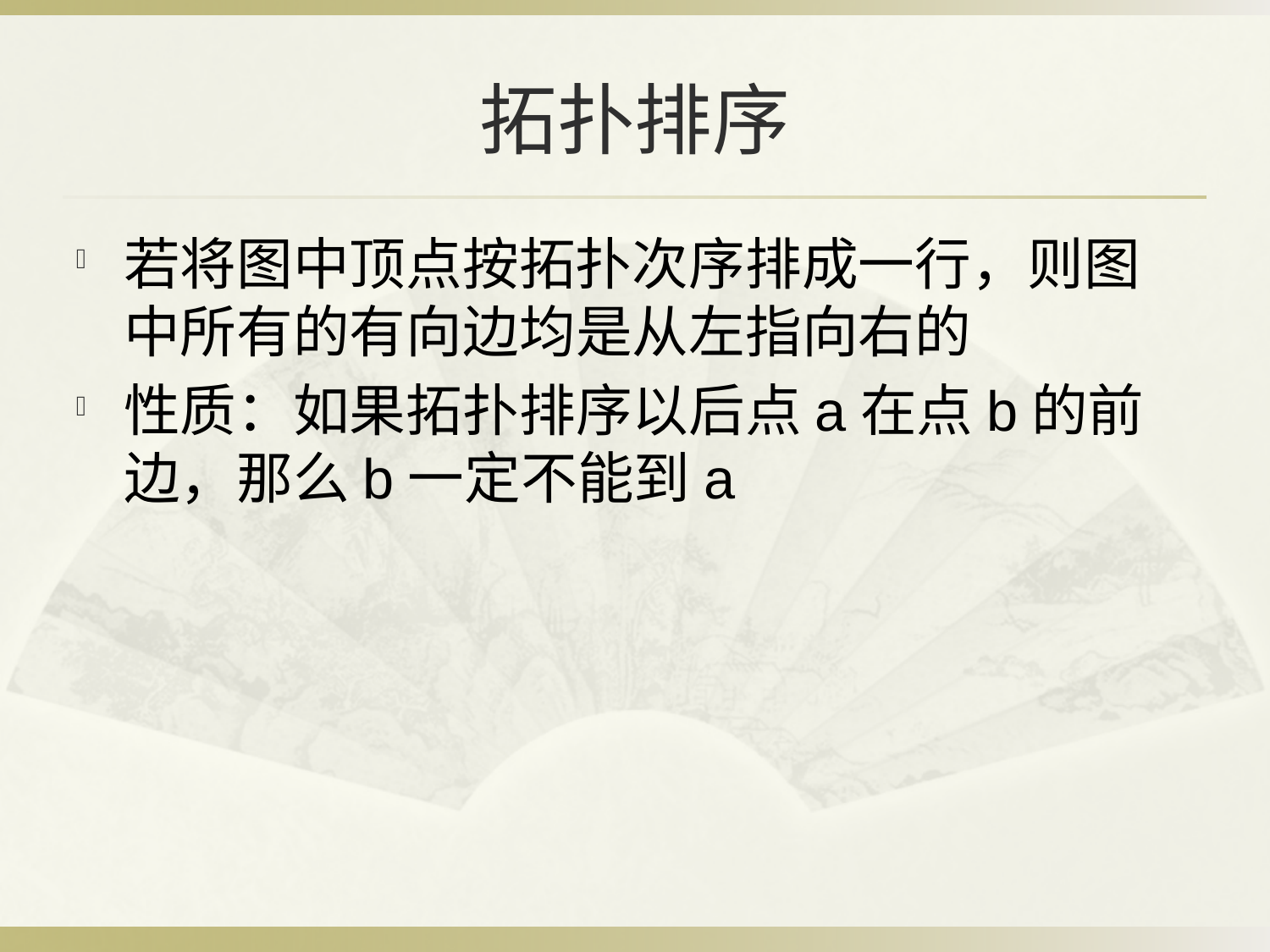

# 拓扑排序
若将图中顶点按拓扑次序排成一行，则图中所有的有向边均是从左指向右的
性质：如果拓扑排序以后点a在点b的前边，那么b一定不能到a